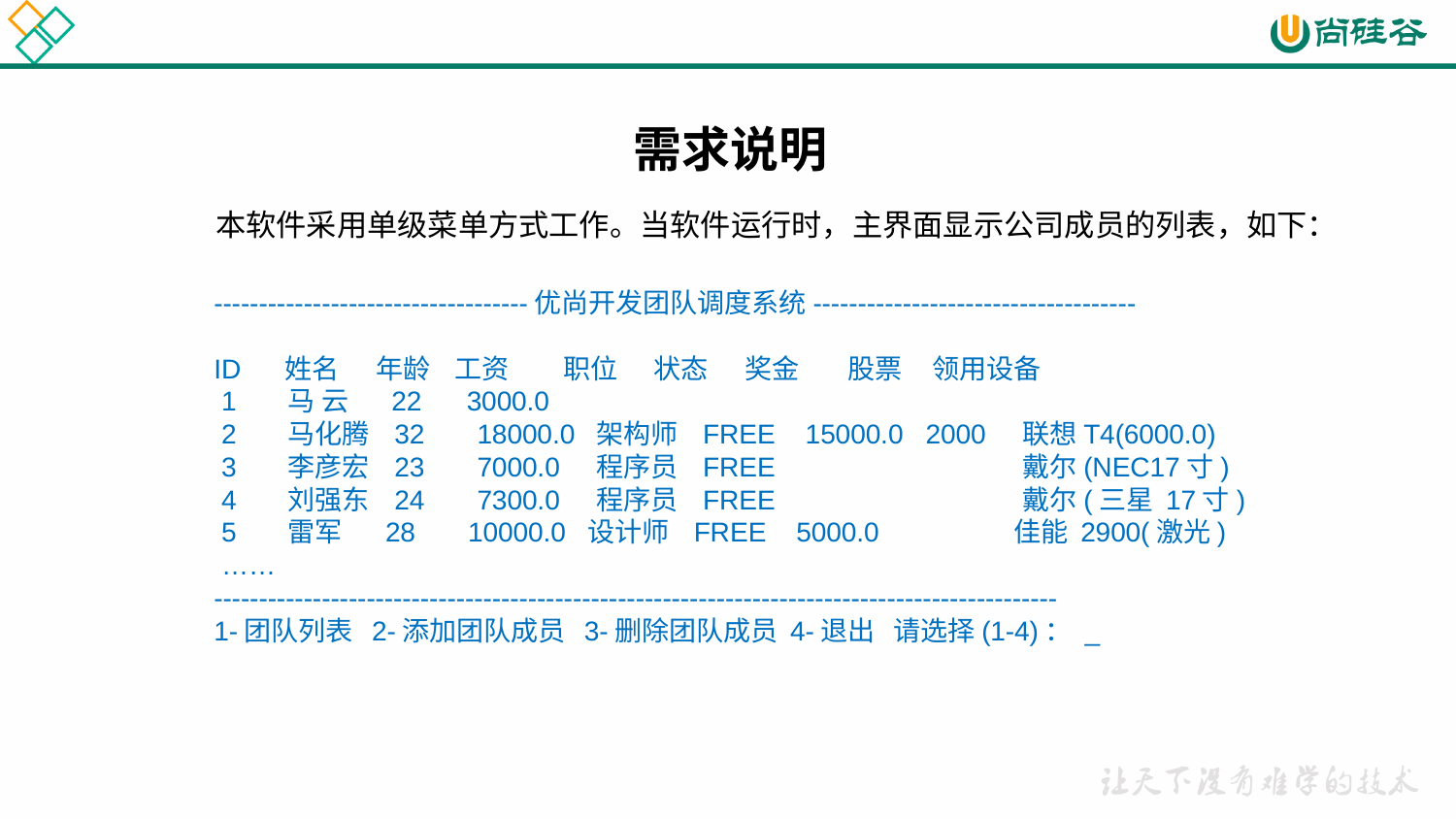

需求说明
	本软件采用单级菜单方式工作。当软件运行时，主界面显示公司成员的列表，如下：

-----------------------------------优尚开发团队调度系统------------------------------------

ID     姓名      年龄    工资         职位      状态      奖金        股票     领用设备
 1      马 云      22      3000.0
 2      马化腾   32       18000.0  架构师   FREE    15000.0   2000    联想T4(6000.0)
 3      李彦宏   23       7000.0    程序员   FREE                                戴尔(NEC17寸)
 4      刘强东   24       7300.0    程序员   FREE                                戴尔(三星 17寸)
 5      雷军      28       10000.0  设计师   FREE    5000.0                 佳能 2900(激光)
 ……
----------------------------------------------------------------------------------------------
1-团队列表  2-添加团队成员  3-删除团队成员 4-退出   请选择(1-4)： _